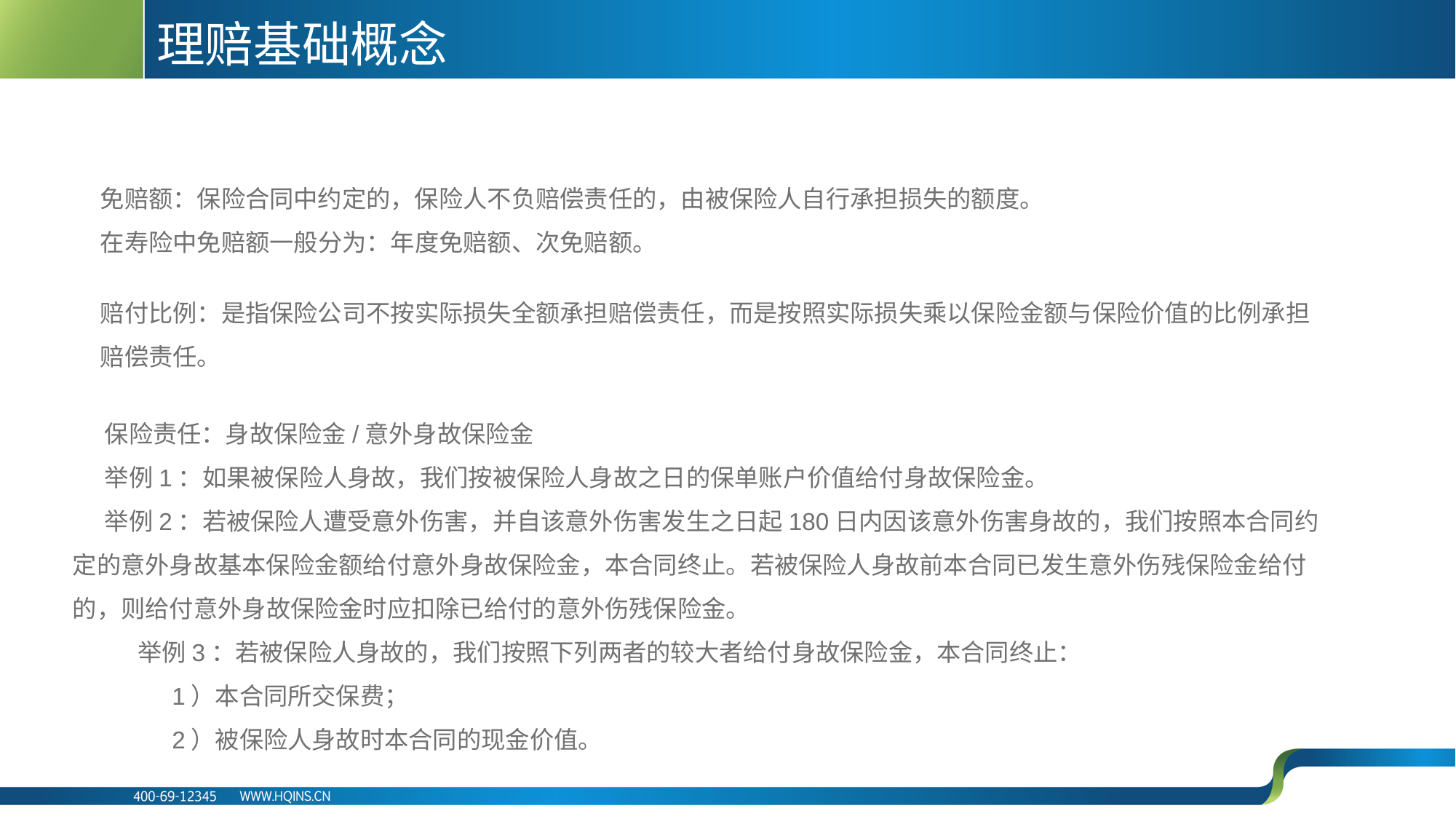

# 理赔基础概念
免赔额：保险合同中约定的，保险人不负赔偿责任的，由被保险人自行承担损失的额度。
在寿险中免赔额一般分为：年度免赔额、次免赔额。
赔付比例：是指保险公司不按实际损失全额承担赔偿责任，而是按照实际损失乘以保险金额与保险价值的比例承担赔偿责任。

保险责任：身故保险金/意外身故保险金
举例1：如果被保险人身故，我们按被保险人身故之日的保单账户价值给付身故保险金。
举例2：若被保险人遭受意外伤害，并自该意外伤害发生之日起180日内因该意外伤害身故的，我们按照本合同约定的意外身故基本保险金额给付意外身故保险金，本合同终止。若被保险人身故前本合同已发生意外伤残保险金给付的，则给付意外身故保险金时应扣除已给付的意外伤残保险金。
     举例3：若被保险人身故的，我们按照下列两者的较大者给付身故保险金，本合同终止：
          1）本合同所交保费；
          2）被保险人身故时本合同的现金价值。